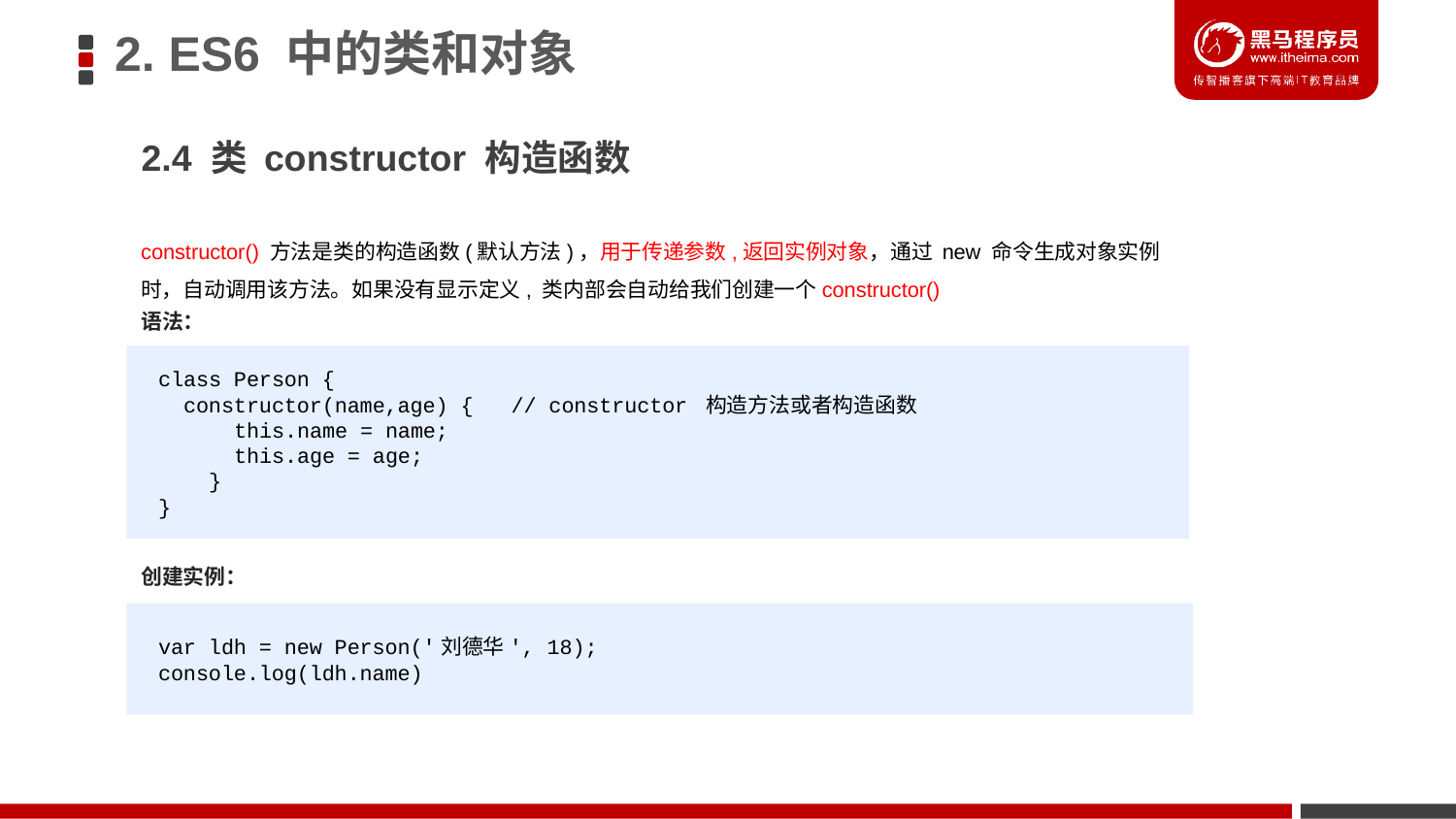

# 2. ES6 中的类和对象
2.4 类 constructor 构造函数
constructor() 方法是类的构造函数(默认方法)，用于传递参数,返回实例对象，通过 new 命令生成对象实例时，自动调用该方法。如果没有显示定义, 类内部会自动给我们创建一个constructor()
语法：

class Person {
  constructor(name,age) {   // constructor 构造方法或者构造函数
      this.name = name;
      this.age = age;
    }
}
创建实例：

var ldh = new Person('刘德华', 18);
console.log(ldh.name)